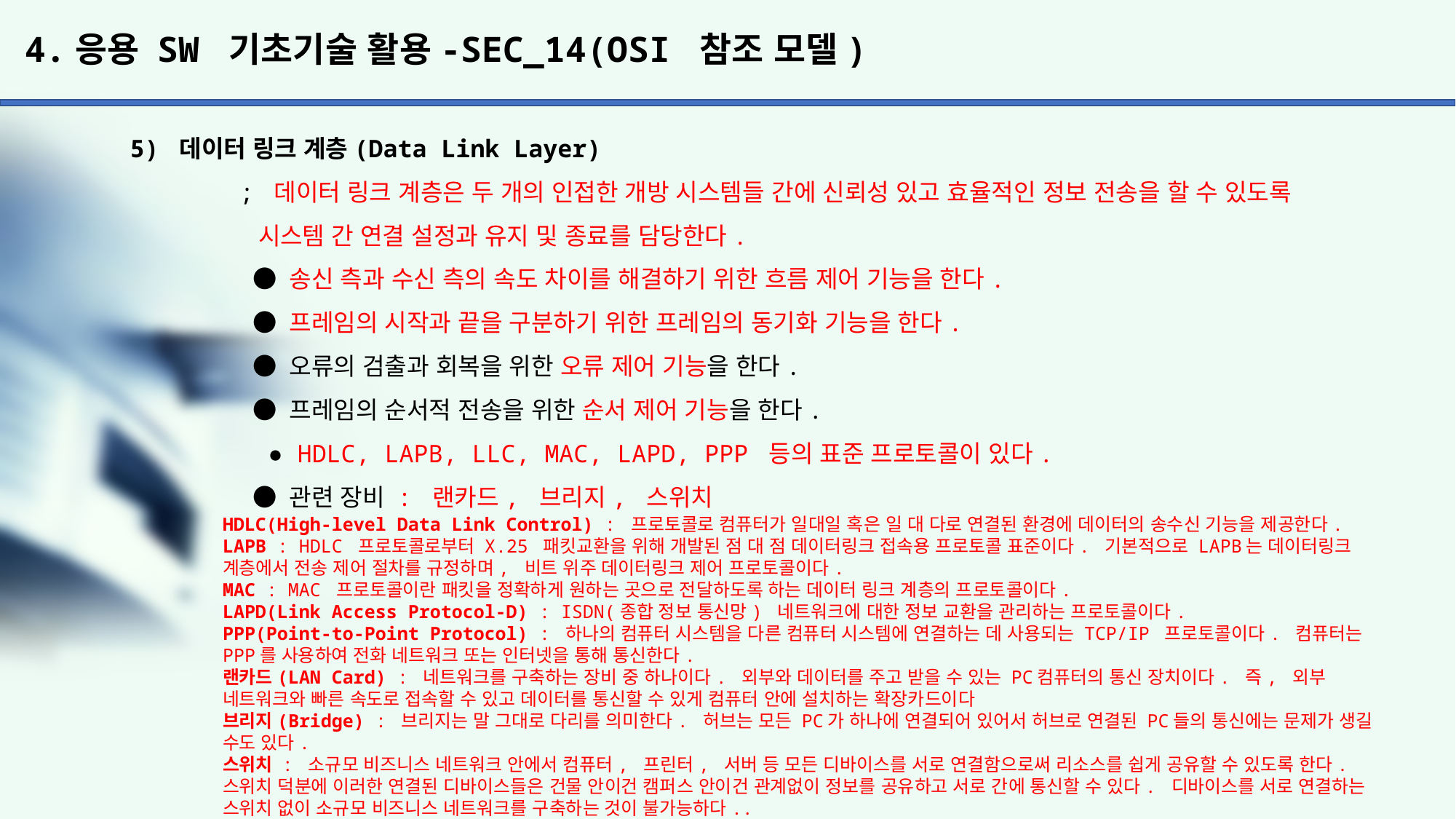

# 4.응용 SW 기초기술 활용-SEC_14(OSI 참조 모델)
5) 데이터 링크 계층(Data Link Layer)
	; 데이터 링크 계층은 두 개의 인접한 개방 시스템들 간에 신뢰성 있고 효율적인 정보 전송을 할 수 있도록
	  시스템 간 연결 설정과 유지 및 종료를 담당한다.
	  ● 송신 측과 수신 측의 속도 차이를 해결하기 위한 흐름 제어 기능을 한다.
	  ● 프레임의 시작과 끝을 구분하기 위한 프레임의 동기화 기능을 한다.
	  ● 오류의 검출과 회복을 위한 오류 제어 기능을 한다.
	  ● 프레임의 순서적 전송을 위한 순서 제어 기능을 한다.
	  ● HDLC, LAPB, LLC, MAC, LAPD, PPP 등의 표준 프로토콜이 있다.
	  ● 관련 장비 : 랜카드, 브리지, 스위치
HDLC(High-level Data Link Control) : 프로토콜로 컴퓨터가 일대일 혹은 일 대 다로 연결된 환경에 데이터의 송수신 기능을 제공한다. LAPB : HDLC 프로토콜로부터 X.25 패킷교환을 위해 개발된 점 대 점 데이터링크 접속용 프로토콜 표준이다. 기본적으로 LAPB는 데이터링크 계층에서 전송 제어 절차를 규정하며, 비트 위주 데이터링크 제어 프로토콜이다.
MAC : MAC 프로토콜이란 패킷을 정확하게 원하는 곳으로 전달하도록 하는 데이터 링크 계층의 프로토콜이다.
LAPD(Link Access Protocol-D) : ISDN(종합 정보 통신망) 네트워크에 대한 정보 교환을 관리하는 프로토콜이다.
PPP(Point-to-Point Protocol) : 하나의 컴퓨터 시스템을 다른 컴퓨터 시스템에 연결하는 데 사용되는 TCP/IP 프로토콜이다. 컴퓨터는 PPP를 사용하여 전화 네트워크 또는 인터넷을 통해 통신한다.
랜카드(LAN Card) : 네트워크를 구축하는 장비 중 하나이다. 외부와 데이터를 주고 받을 수 있는 PC컴퓨터의 통신 장치이다. 즉, 외부 네트워크와 빠른 속도로 접속할 수 있고 데이터를 통신할 수 있게 컴퓨터 안에 설치하는 확장카드이다
브리지(Bridge) : 브리지는 말 그대로 다리를 의미한다. 허브는 모든 PC가 하나에 연결되어 있어서 허브로 연결된 PC들의 통신에는 문제가 생길 수도 있다.
스위치 : 소규모 비즈니스 네트워크 안에서 컴퓨터, 프린터, 서버 등 모든 디바이스를 서로 연결함으로써 리소스를 쉽게 공유할 수 있도록 한다. 스위치 덕분에 이러한 연결된 디바이스들은 건물 안이건 캠퍼스 안이건 관계없이 정보를 공유하고 서로 간에 통신할 수 있다. 디바이스를 서로 연결하는 스위치 없이 소규모 비즈니스 네트워크를 구축하는 것이 불가능하다..